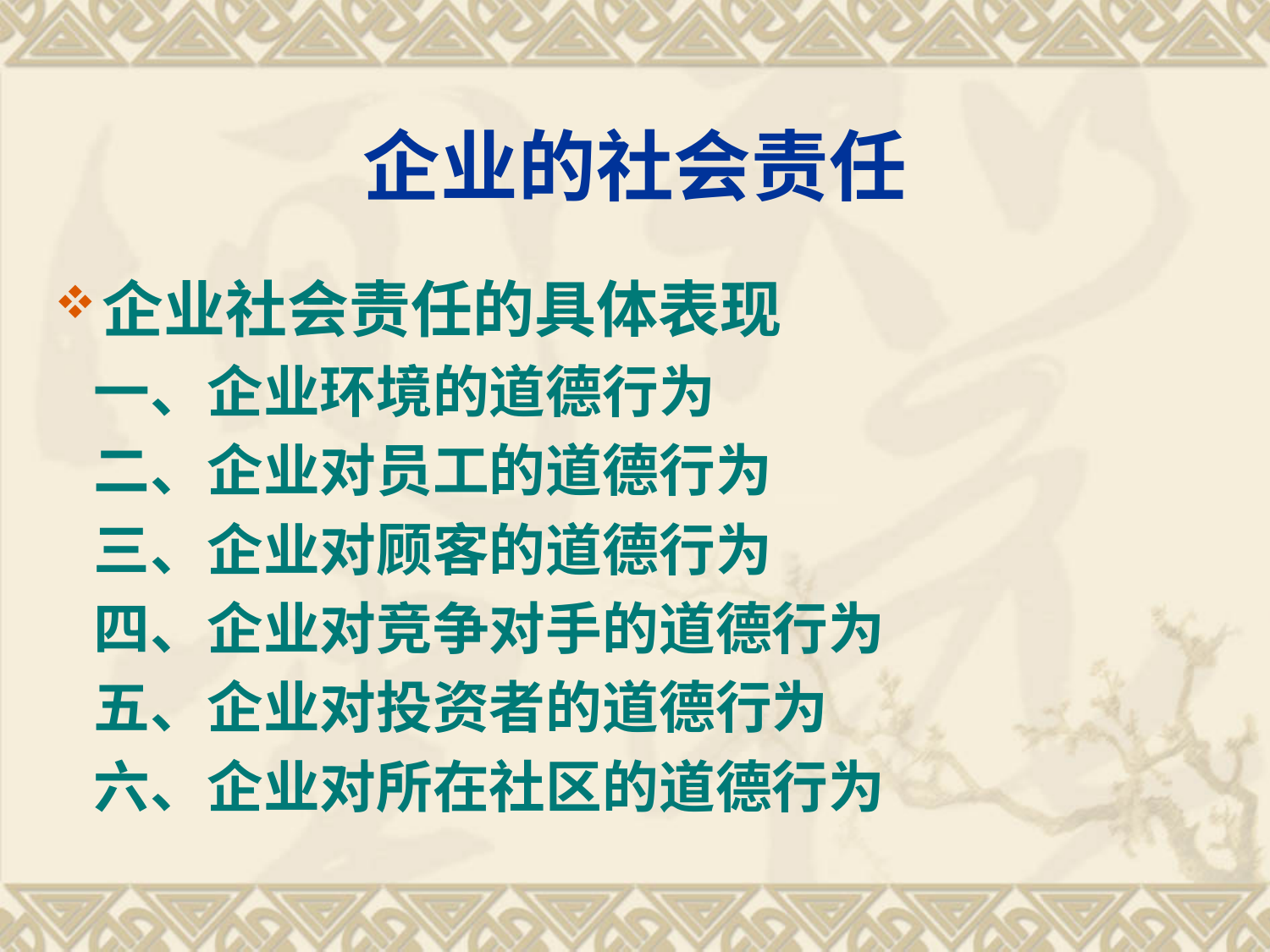

# 企业的社会责任
企业社会责任的具体表现
  一、企业环境的道德行为
  二、企业对员工的道德行为
  三、企业对顾客的道德行为
  四、企业对竞争对手的道德行为
  五、企业对投资者的道德行为
  六、企业对所在社区的道德行为